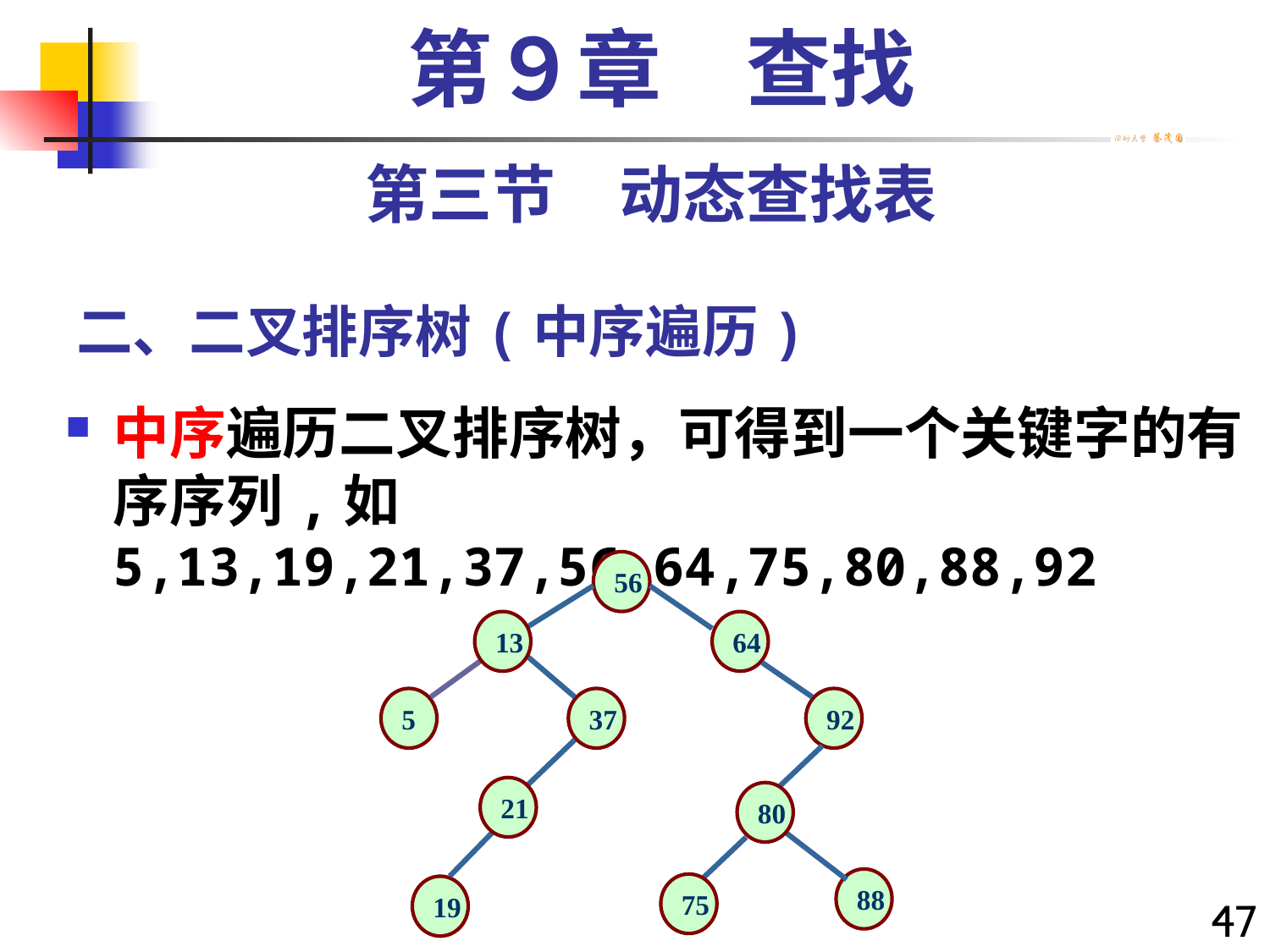

第９章　查找
第三节　动态查找表
# 二、二叉排序树(中序遍历)
中序遍历二叉排序树，可得到一个关键字的有序序列,如5,13,19,21,37,56,64,75,80,88,92
56

13
64

5
37
92

21
80

88
75
19
47